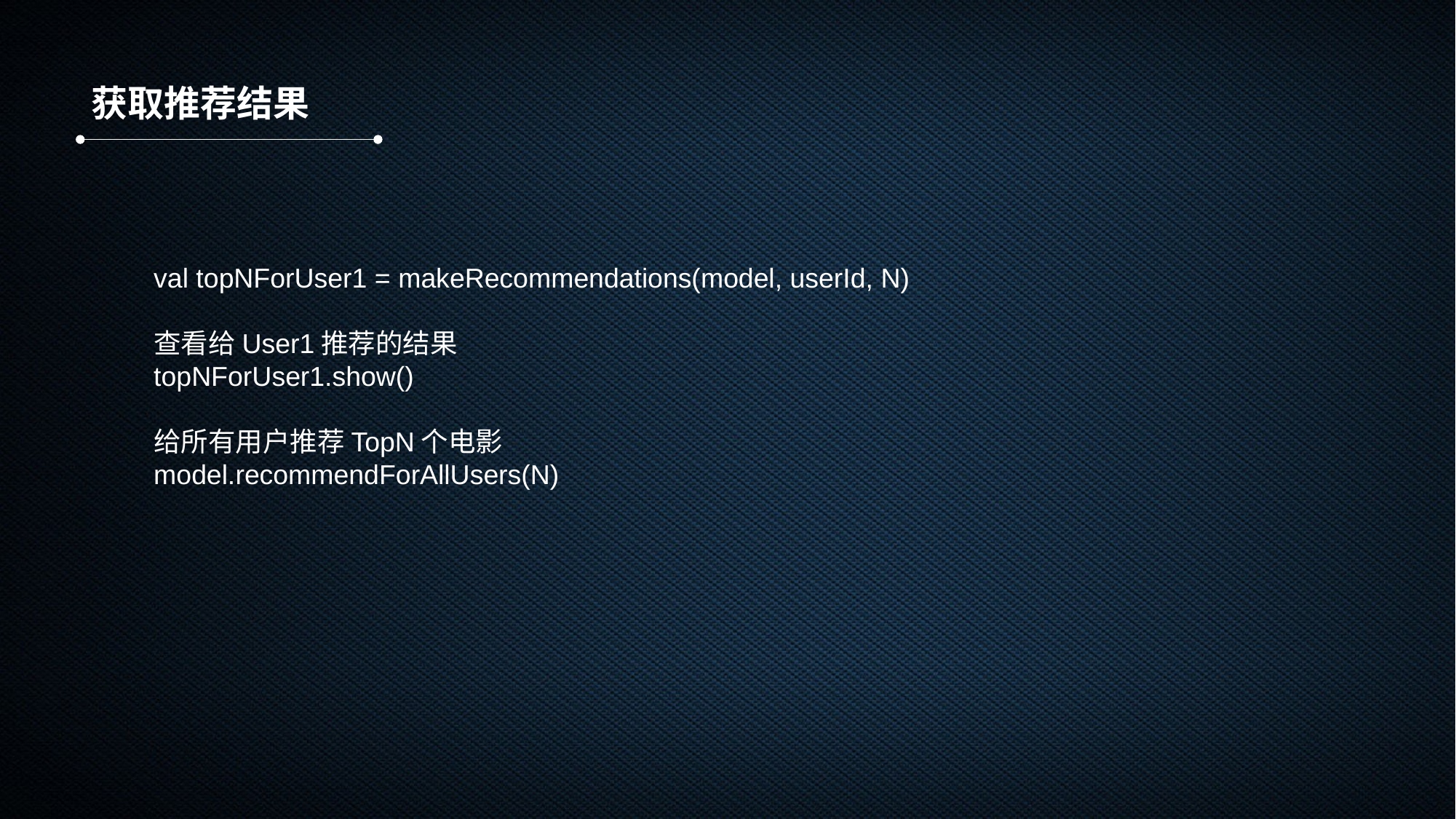

获取推荐结果

val topNForUser1 = makeRecommendations(model, userId, N)

查看给User1推荐的结果
topNForUser1.show()
给所有用户推荐TopN个电影
model.recommendForAllUsers(N)